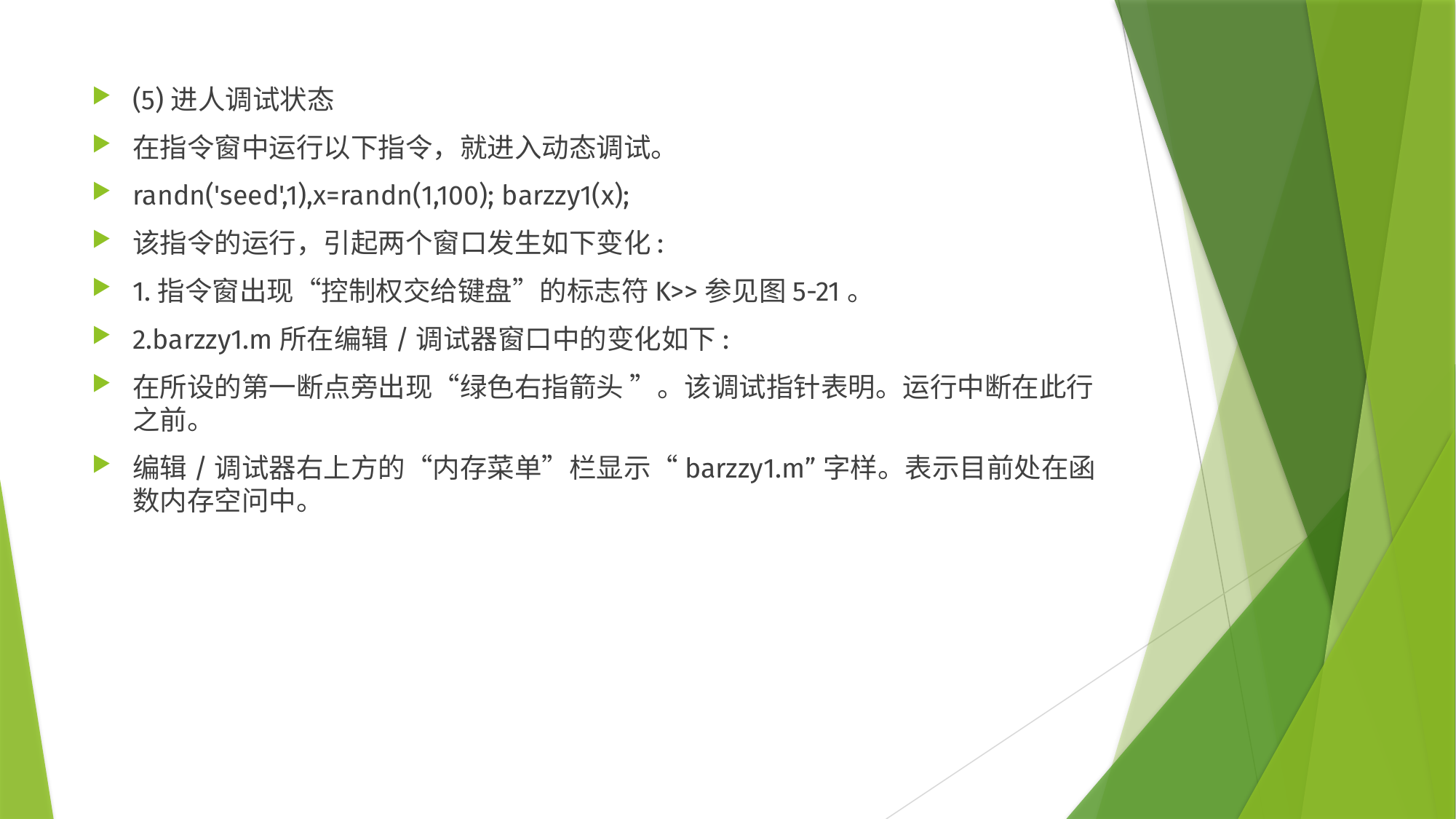

(5)进人调试状态
在指令窗中运行以下指令，就进入动态调试。
randn('seed',1),x=randn(1,100); barzzy1(x);
该指令的运行，引起两个窗口发生如下变化:
1.指令窗出现“控制权交给键盘”的标志符K>>参见图5-21。
2.barzzy1.m所在编辑/调试器窗口中的变化如下:
在所设的第一断点旁出现“绿色右指箭头 ”。该调试指针表明。运行中断在此行之前。
编辑/调试器右上方的“内存菜单”栏显示“barzzy1.m”字样。表示目前处在函数内存空问中。